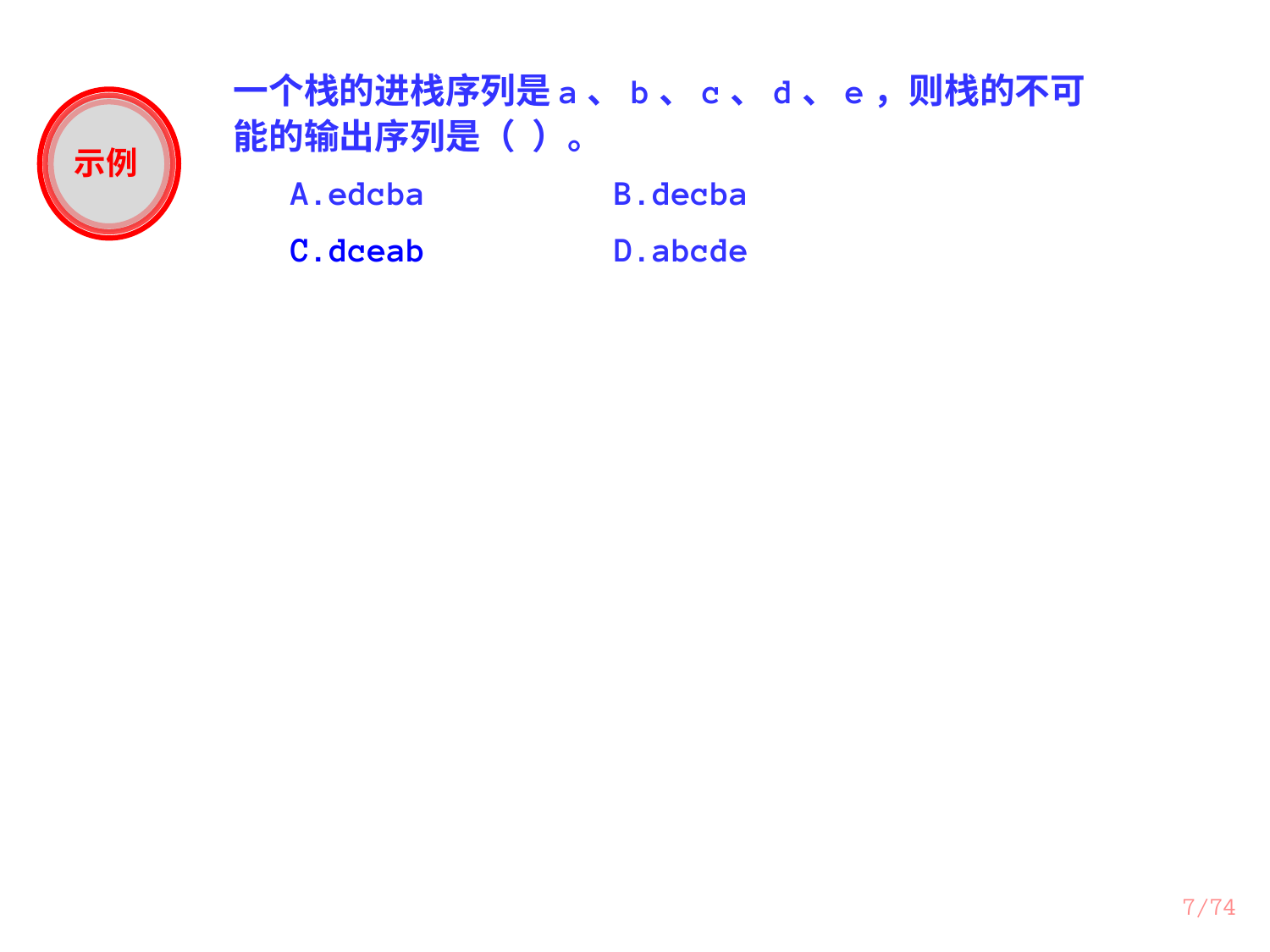

一个栈的进栈序列是a、b、c、d、e，则栈的不可能的输出序列是（  ）。
   A.edcba		B.decba
   C.dceab		D.abcde

示例
7/74